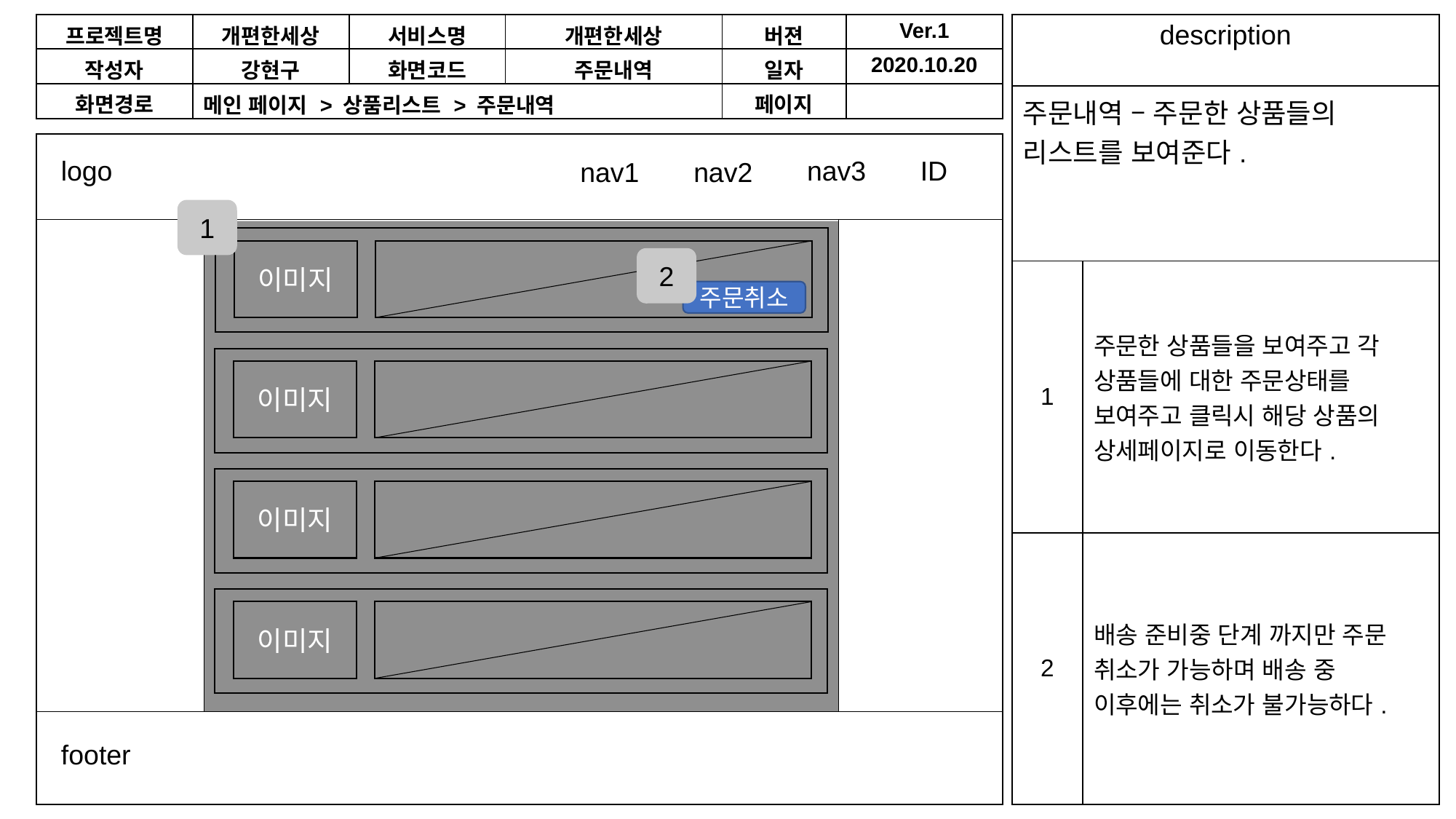

| 프로젝트명 | 개편한세상 | 서비스명 | 개편한세상 | 버젼 | Ver.1 |
| --- | --- | --- | --- | --- | --- |
| 작성자 | 강현구 | 화면코드 | 주문내역 | 일자 | 2020.10.20 |
| 화면경로 | 메인 페이지 > 상품리스트 > 주문내역 |  |  | 페이지 |  |
| description |  |
| --- | --- |
| 주문내역 – 주문한 상품들의 리스트를 보여준다. |  |
| 1 | 주문한 상품들을 보여주고 각 상품들에 대한 주문상태를 보여주고 클릭시 해당 상품의 상세페이지로 이동한다. |
| 2 | 배송 준비중 단계 까지만 주문 취소가 가능하며 배송 중 이후에는 취소가 불가능하다. |

logo
nav3
ID
nav1
nav2

footer
1

이미지

2
주문취소

이미지

이미지

이미지